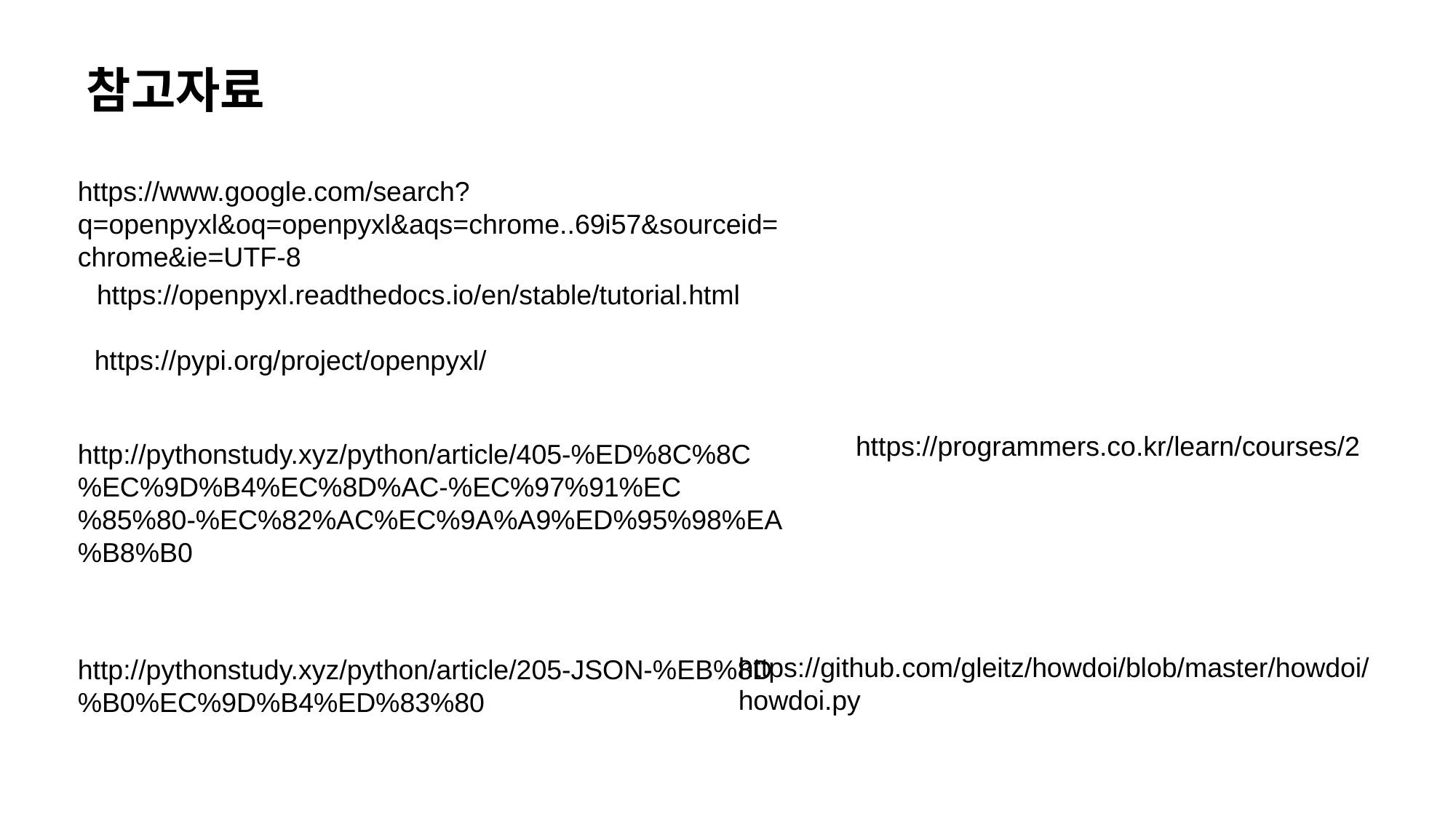

참고자료
https://www.google.com/search?q=openpyxl&oq=openpyxl&aqs=chrome..69i57&sourceid=chrome&ie=UTF-8
https://openpyxl.readthedocs.io/en/stable/tutorial.html
https://pypi.org/project/openpyxl/
https://programmers.co.kr/learn/courses/2
http://pythonstudy.xyz/python/article/405-%ED%8C%8C%EC%9D%B4%EC%8D%AC-%EC%97%91%EC%85%80-%EC%82%AC%EC%9A%A9%ED%95%98%EA%B8%B0
https://github.com/gleitz/howdoi/blob/master/howdoi/howdoi.py
http://pythonstudy.xyz/python/article/205-JSON-%EB%8D%B0%EC%9D%B4%ED%83%80